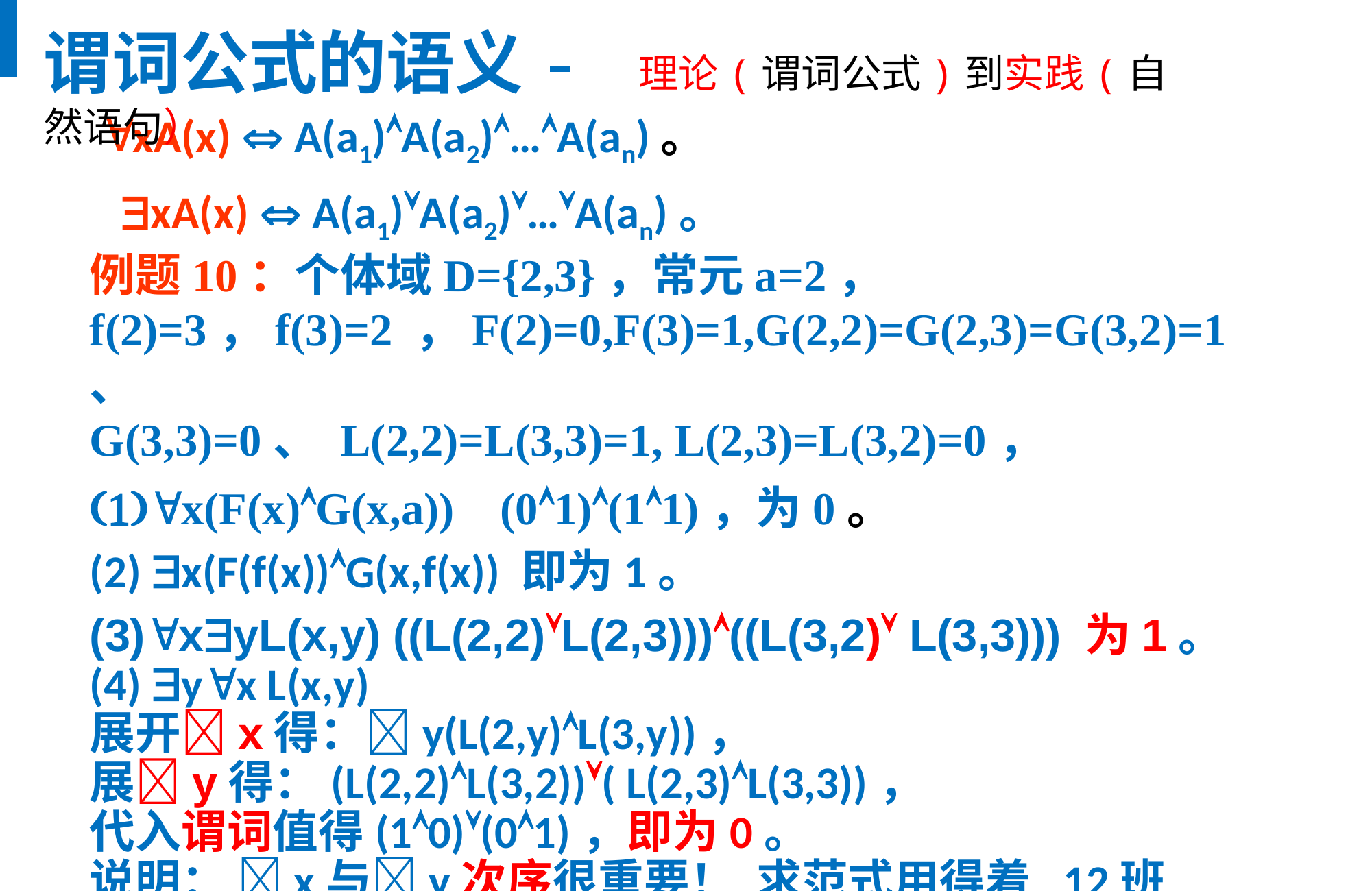

谓词公式的语义- 理论(谓词公式)到实践(自然语句）
 ∀xA(x) ⇔ A(a1)∧A(a2)∧…∧A(an)。
   ∃xA(x) ⇔ A(a1)∨A(a2)∨…∨A(an)。
例题10：个体域D={2,3}，常元a=2，
f(2)=3，f(3)=2 ，F(2)=0,F(3)=1,G(2,2)=G(2,3)=G(3,2)=1、
G(3,3)=0、 L(2,2)=L(3,3)=1, L(2,3)=L(3,2)=0，
∀x(F(x)∧G(x,a))    (0∧1)∧(1∧1)，为0。
(2) ∃x(F(f(x))∧G(x,f(x)) 即为1。
(3)∀x∃yL(x,y) ((L(2,2)∨L(2,3)))∧((L(3,2)∨ L(3,3))) 为1。
(4) ∃y∀x L(x,y)
展开∀x得：∃y(L(2,y)∧L(3,y))，
展∃y得：(L(2,2)∧L(3,2))∨( L(2,3)∧L(3,3))，
代入谓词值得(1∧0)∨(0∧1)，即为0。
说明： ∀x与∃y次序很重要！  求范式用得着  12班